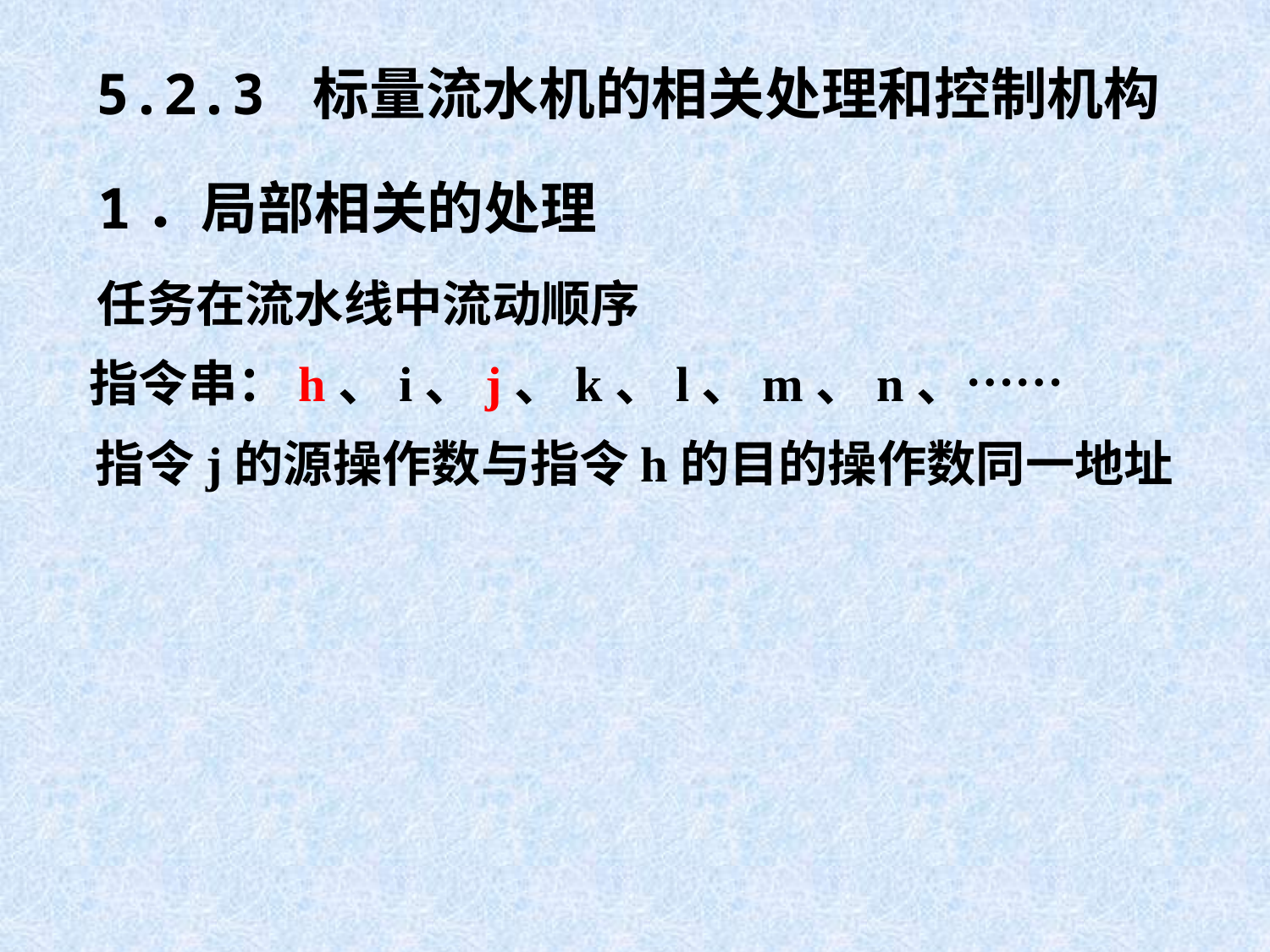

5.2.3 标量流水机的相关处理和控制机构
1．局部相关的处理
任务在流水线中流动顺序
指令串：h、i、j、k、l、m、n、……
指令j的源操作数与指令h的目的操作数同一地址